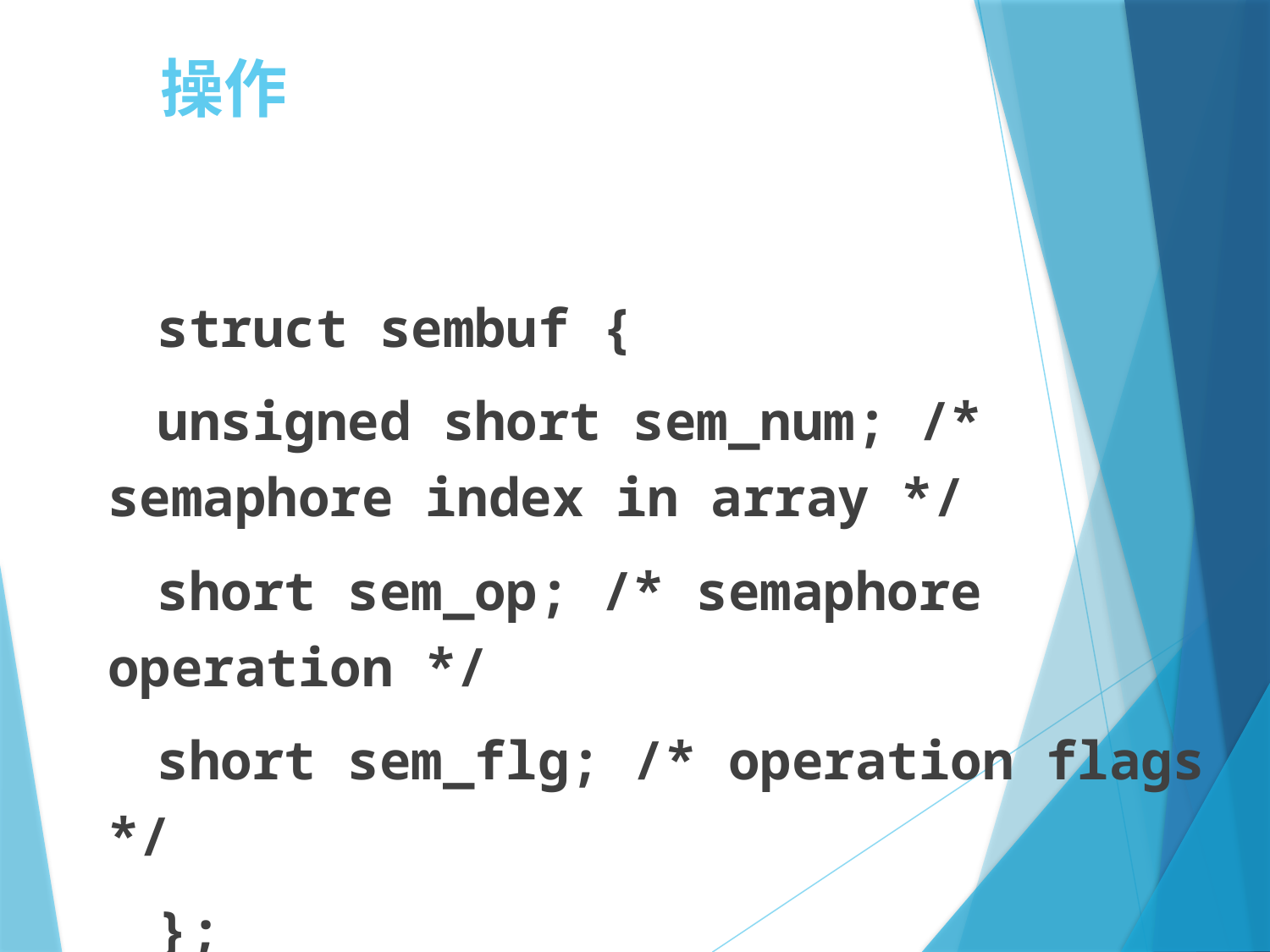

# 操作
struct sembuf {
unsigned short sem_num; /* semaphore index in array */
short sem_op; /* semaphore operation */
short sem_flg; /* operation flags */
};